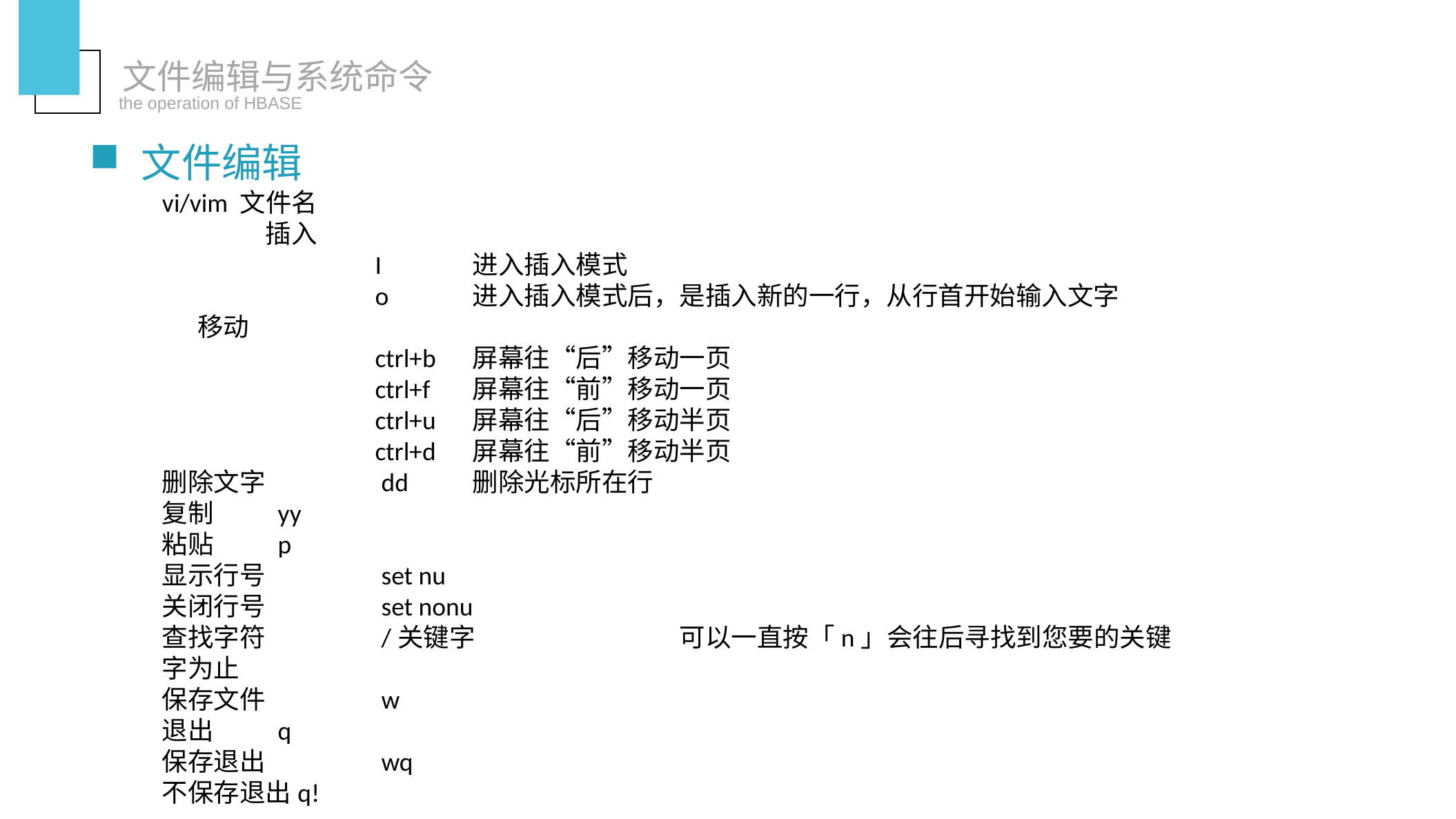

文件编辑与系统命令
the operation of HBASE
文件编辑
vi/vim 文件名
	插入
		 I	进入插入模式
		 o	进入插入模式后，是插入新的一行，从行首开始输入文字
     移动
		 ctrl+b	屏幕往“后”移动一页
		 ctrl+f	屏幕往“前”移动一页
		 ctrl+u	屏幕往“后”移动半页
		 ctrl+d	屏幕往“前”移动半页
删除文字	 dd	删除光标所在行
复制	 yy
粘贴	 p
显示行号	 set nu
关闭行号	 set nonu
查找字符	 /关键字		可以一直按「n」会往后寻找到您要的关键字为止
保存文件	 w
退出	 q
保存退出	 wq
不保存退出q!